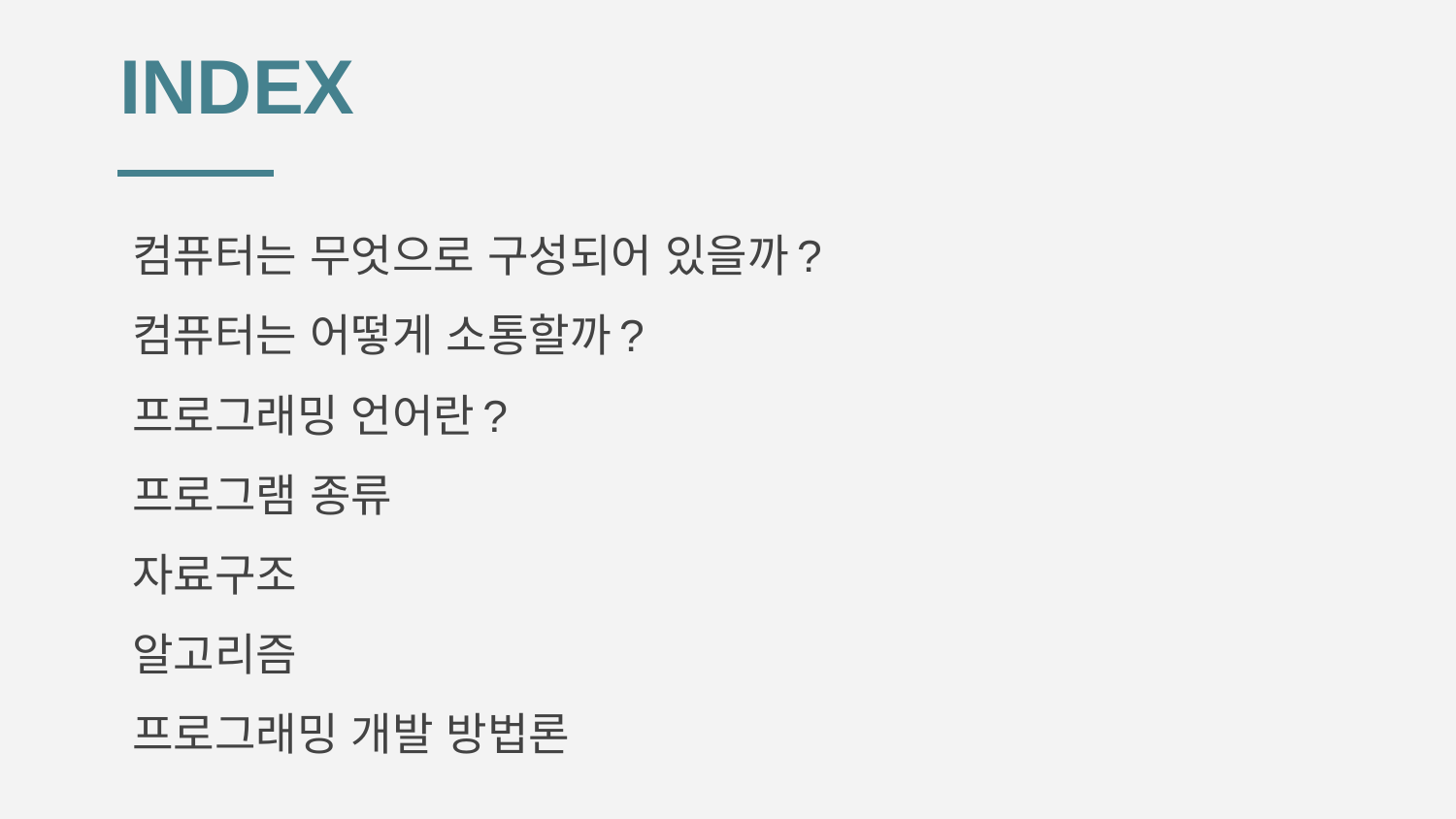

# INDEX
컴퓨터는 무엇으로 구성되어 있을까?
컴퓨터는 어떻게 소통할까?
프로그래밍 언어란?
프로그램 종류
자료구조
알고리즘
프로그래밍 개발 방법론